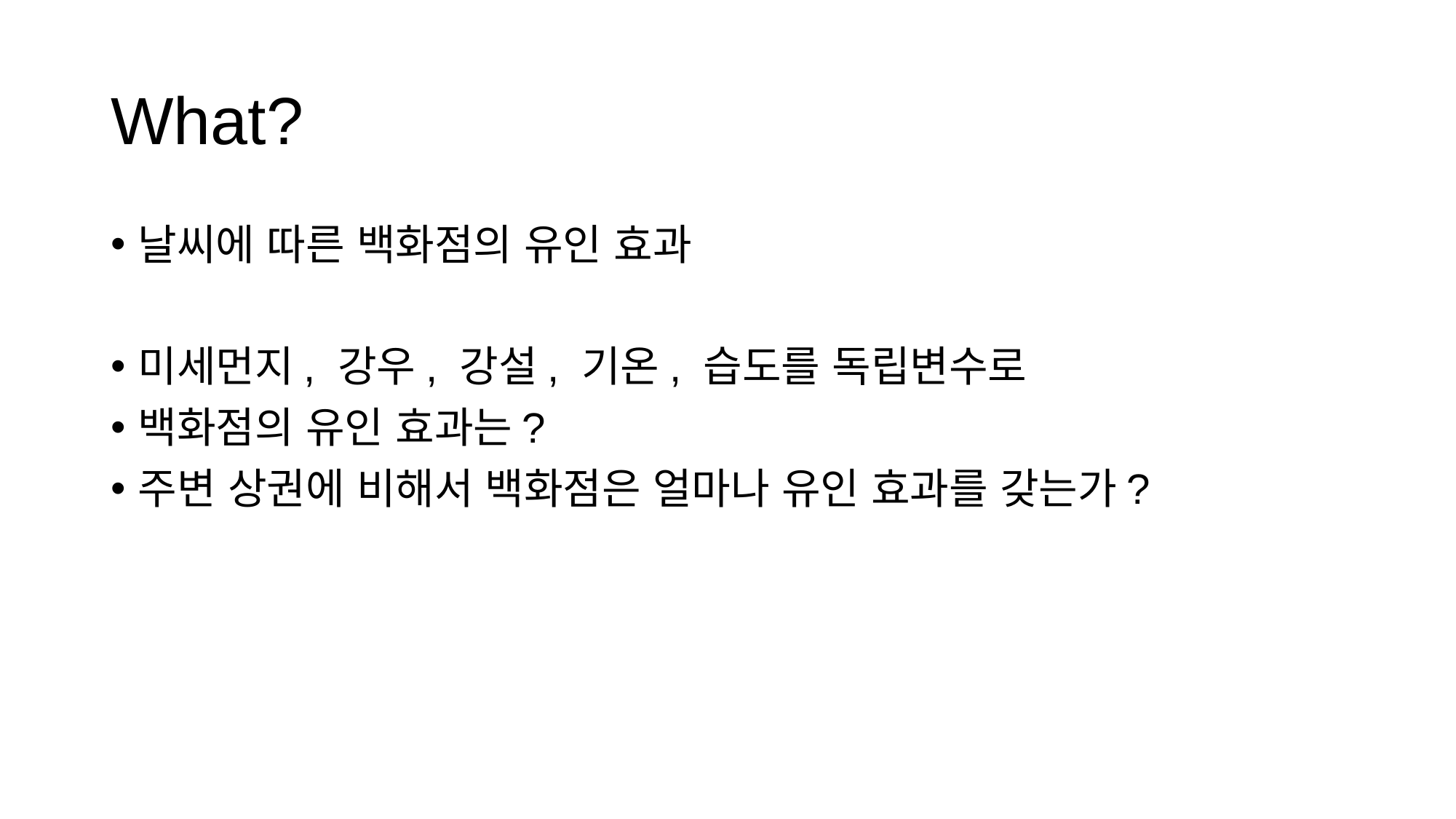

# What?
날씨에 따른 백화점의 유인 효과

미세먼지, 강우, 강설, 기온, 습도를 독립변수로
백화점의 유인 효과는?
주변 상권에 비해서 백화점은 얼마나 유인 효과를 갖는가?